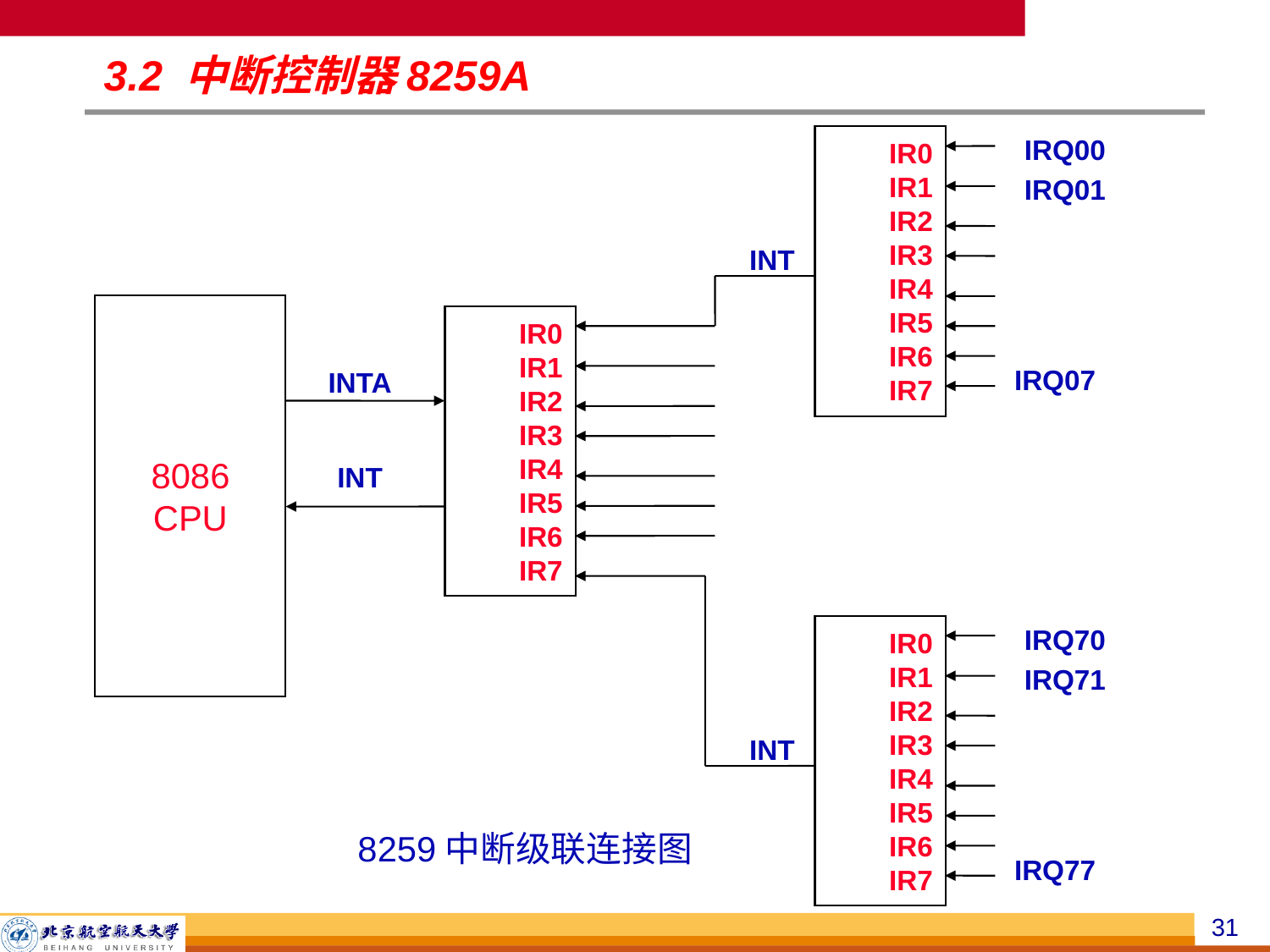

# 3.2 中断控制器8259A
IR0
IR1
IR2
IR3
IR4
IR5
IR6
IR7
IRQ00

IRQ01

INT

8086
CPU

IR0
IR1
IR2
IR3
IR4
IR5
IR6
IR7

IRQ07
INTA

INT

IR0
IR1
IR2
IR3
IR4
IR5
IR6
IR7
IRQ70

IRQ71

INT

8259中断级联连接图

IRQ77